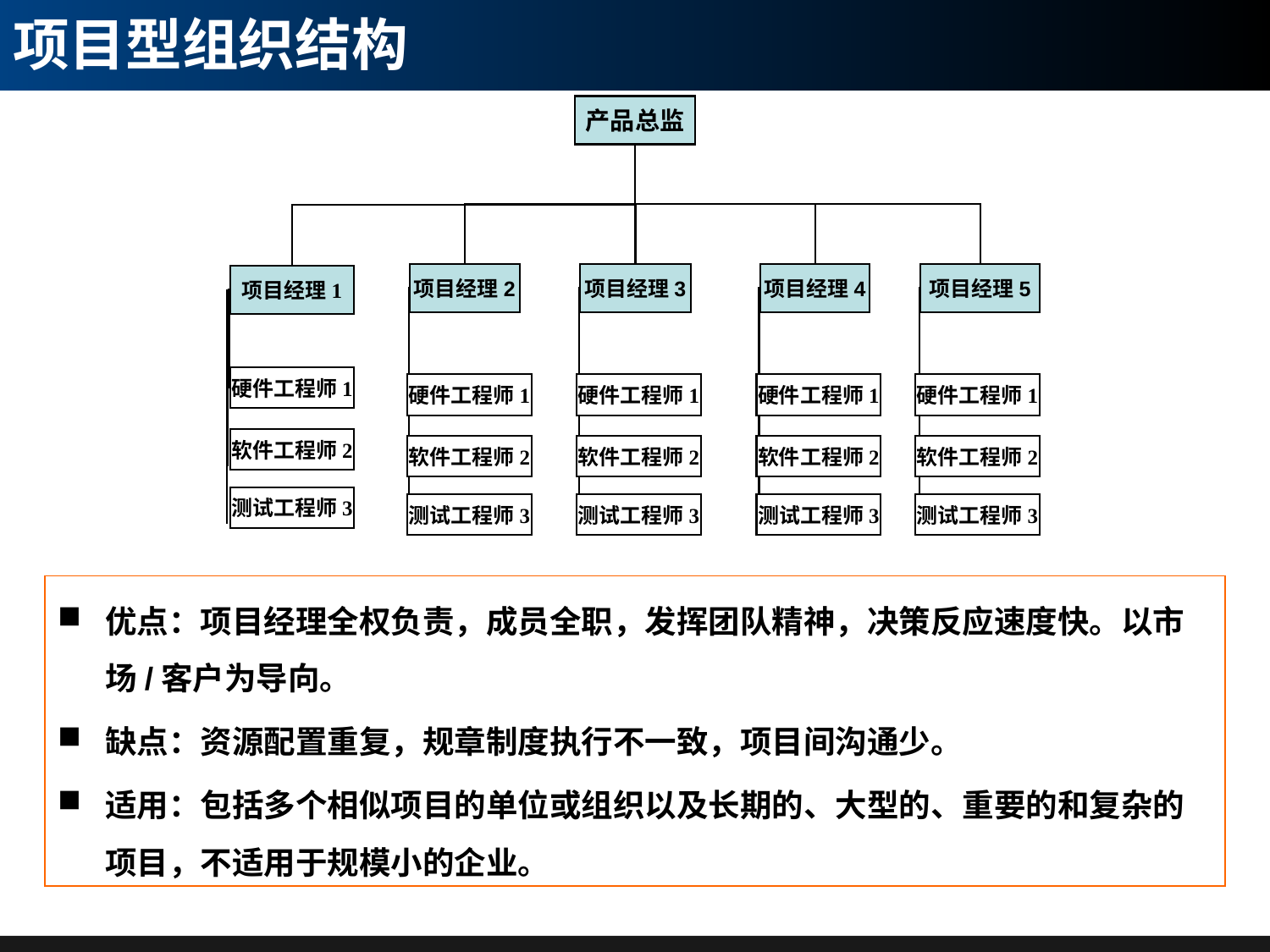

# 项目型组织结构
产品总监
项目经理2
项目经理3
项目经理4
项目经理5
项目经理1
硬件工程师1
硬件工程师1
硬件工程师1
硬件工程师1
硬件工程师1
软件工程师2
软件工程师2
软件工程师2
软件工程师2
软件工程师2
测试工程师3
测试工程师3
测试工程师3
测试工程师3
测试工程师3
优点：项目经理全权负责，成员全职，发挥团队精神，决策反应速度快。以市场/客户为导向。
缺点：资源配置重复，规章制度执行不一致，项目间沟通少。
适用：包括多个相似项目的单位或组织以及长期的、大型的、重要的和复杂的项目，不适用于规模小的企业。